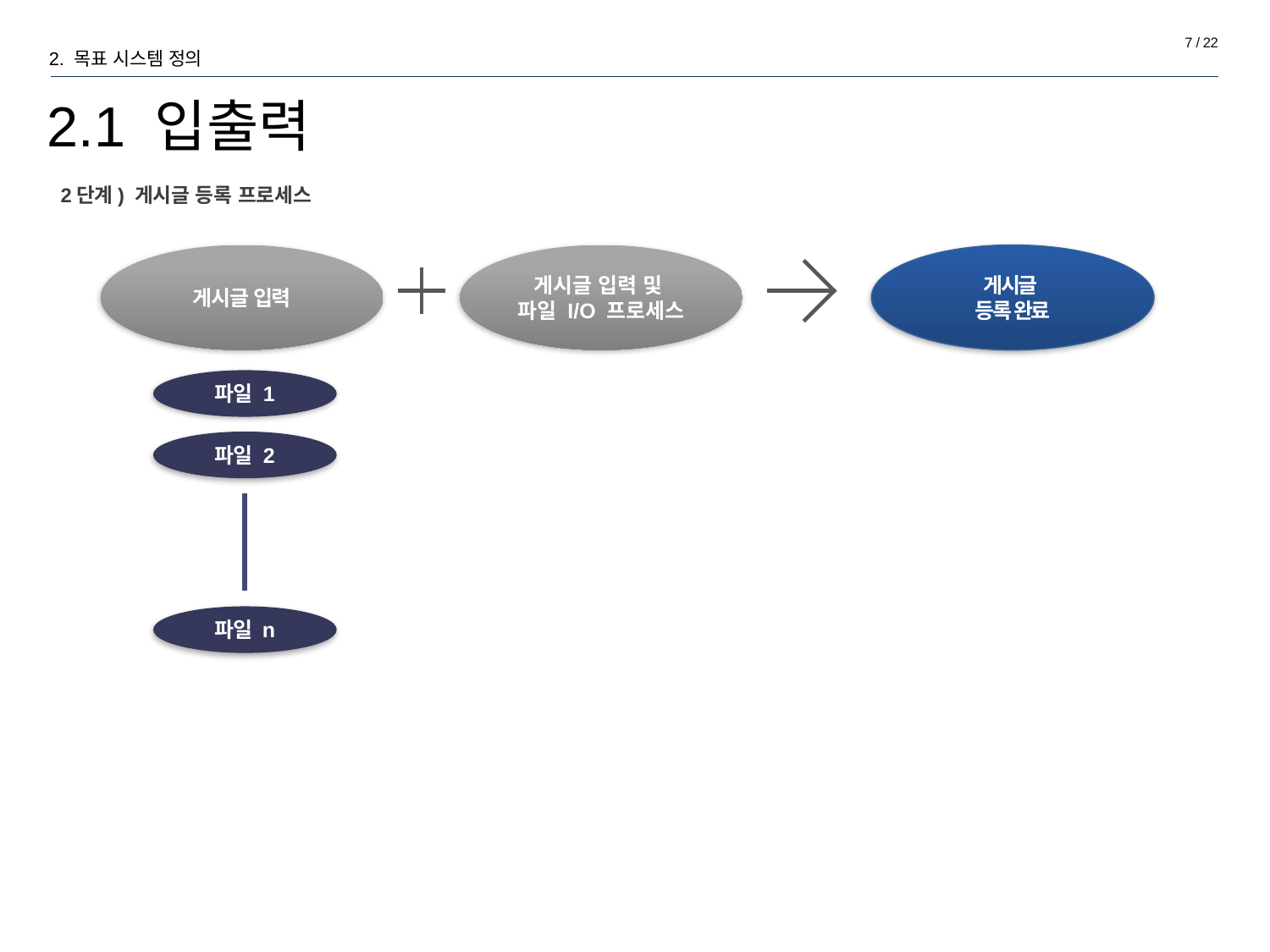

2. 목표 시스템 정의
7 / 22
# 2.1 입출력
2단계) 게시글 등록 프로세스
게시글 입력
게시글 입력 및
파일 I/O 프로세스
게시글
등록 완료
파일 1
파일 2
파일 n